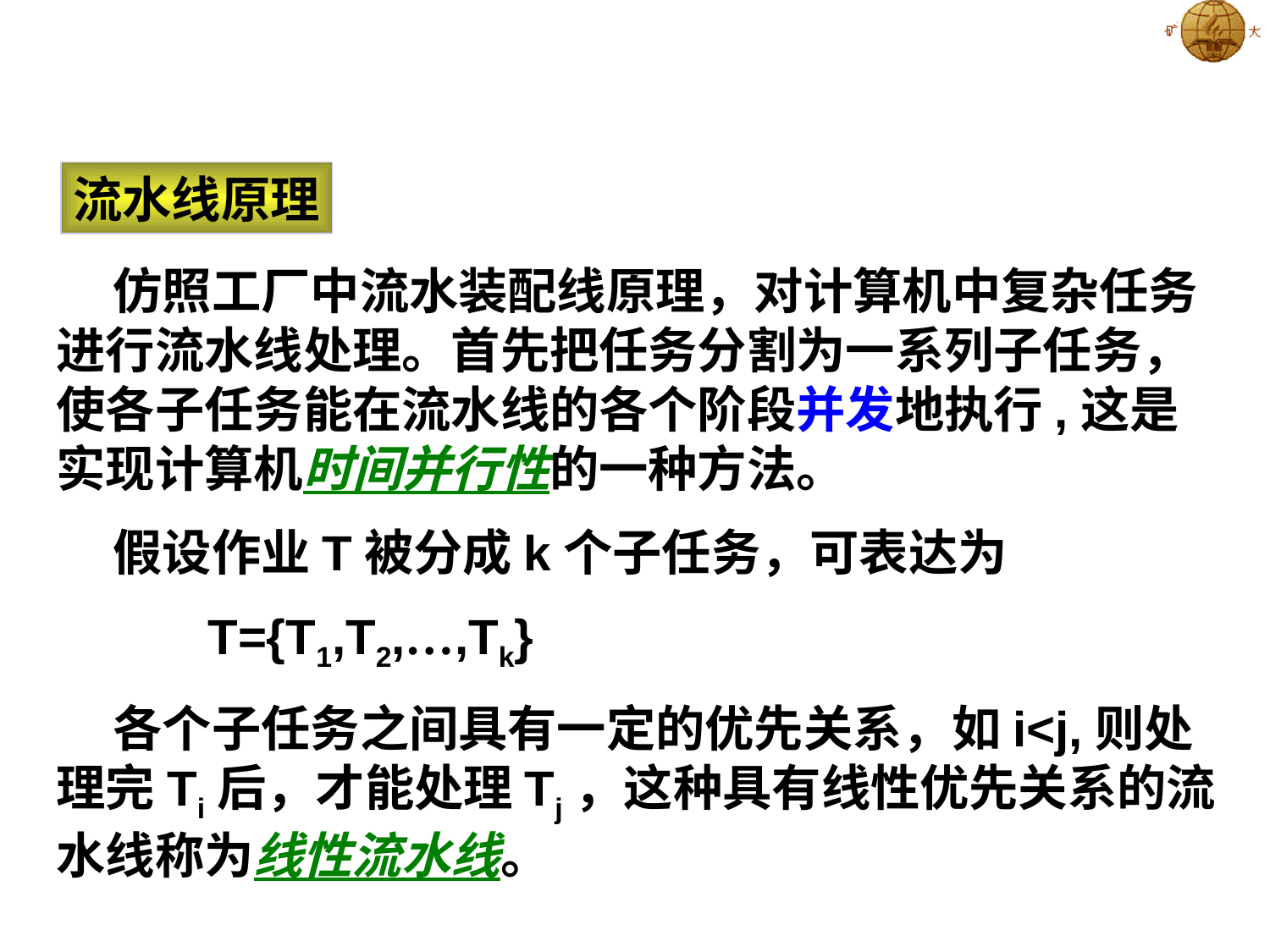

流水线原理
    仿照工厂中流水装配线原理，对计算机中复杂任务进行流水线处理。首先把任务分割为一系列子任务，使各子任务能在流水线的各个阶段并发地执行,这是实现计算机时间并行性的一种方法。
    假设作业T被分成k个子任务，可表达为
           T={T1,T2,…,Tk}
    各个子任务之间具有一定的优先关系，如i<j,则处理完Ti后，才能处理Tj，这种具有线性优先关系的流水线称为线性流水线。